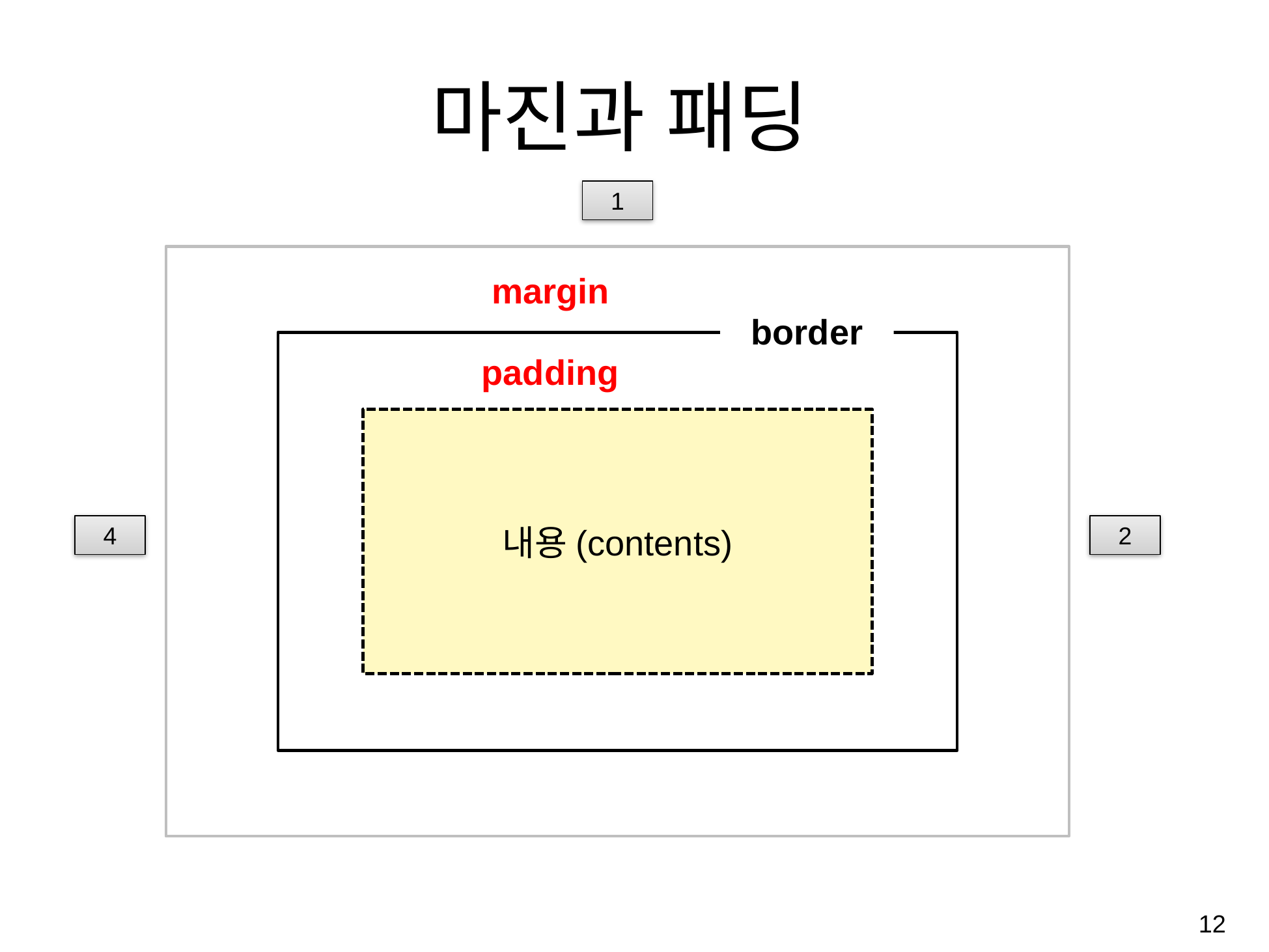

# 마진과 패딩
1

margin
border

padding
내용(contents)
4
2
12
3